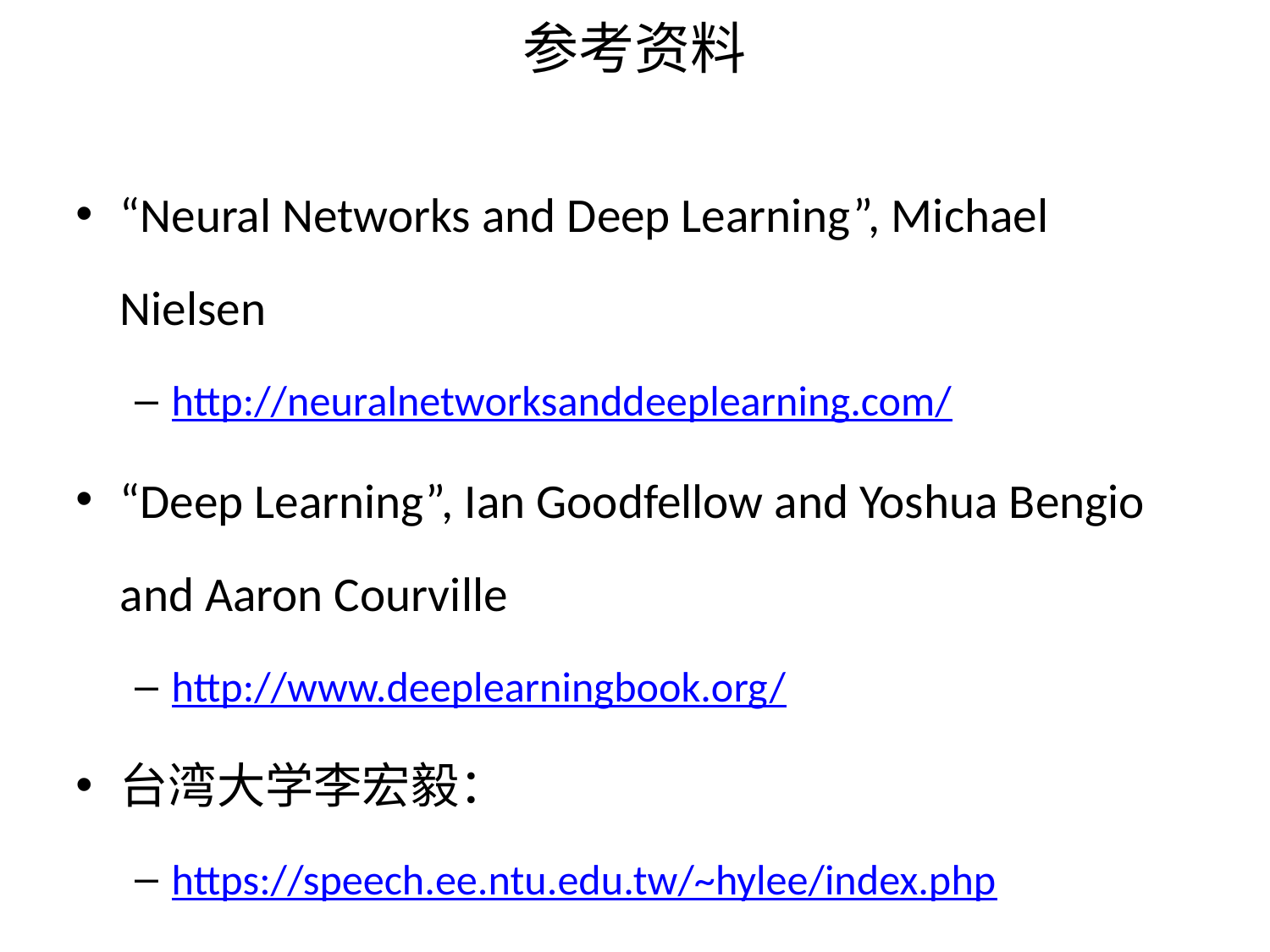

# 参考资料
“Neural Networks and Deep Learning”, Michael Nielsen
http://neuralnetworksanddeeplearning.com/
“Deep Learning”, Ian Goodfellow and Yoshua Bengio and Aaron Courville
http://www.deeplearningbook.org/
台湾大学李宏毅：
https://speech.ee.ntu.edu.tw/~hylee/index.php